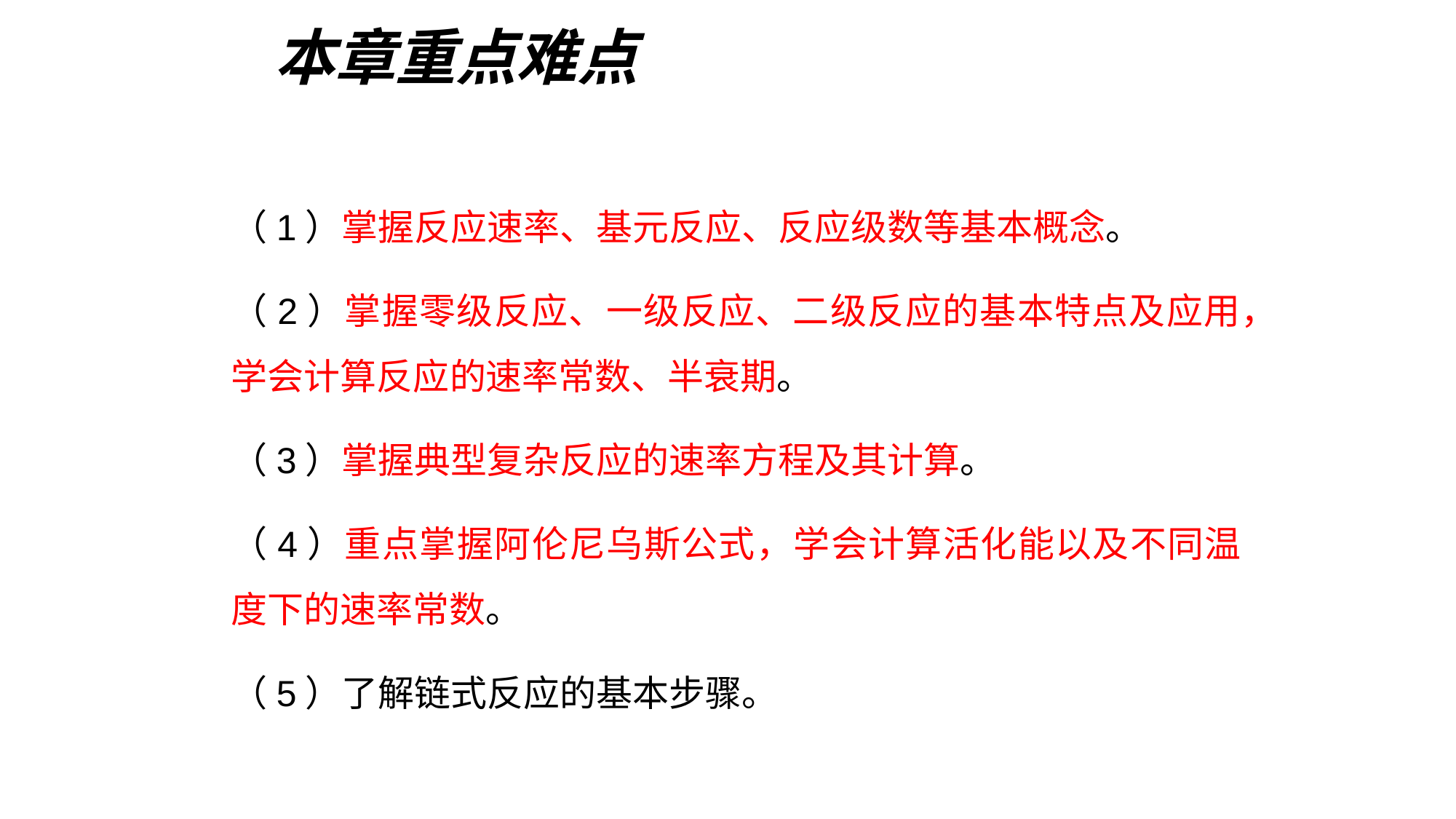

本章重点难点
（1）掌握反应速率、基元反应、反应级数等基本概念。
（2）掌握零级反应、一级反应、二级反应的基本特点及应用，学会计算反应的速率常数、半衰期。
（3）掌握典型复杂反应的速率方程及其计算。
（4）重点掌握阿伦尼乌斯公式，学会计算活化能以及不同温度下的速率常数。
（5）了解链式反应的基本步骤。